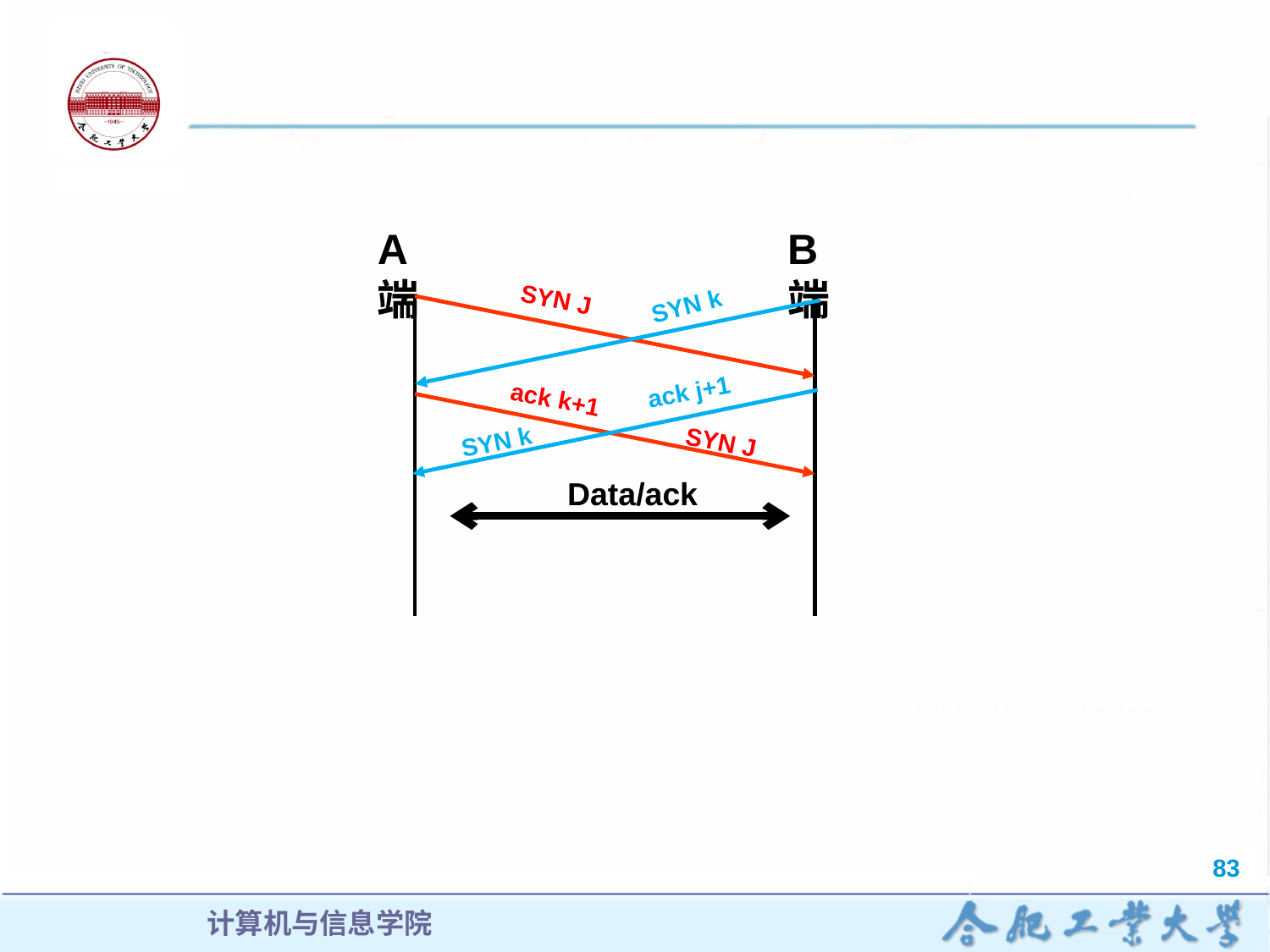

A端
B端
SYN k
SYN J
ack j+1
SYN k
ack k+1
SYN J
Data/ack